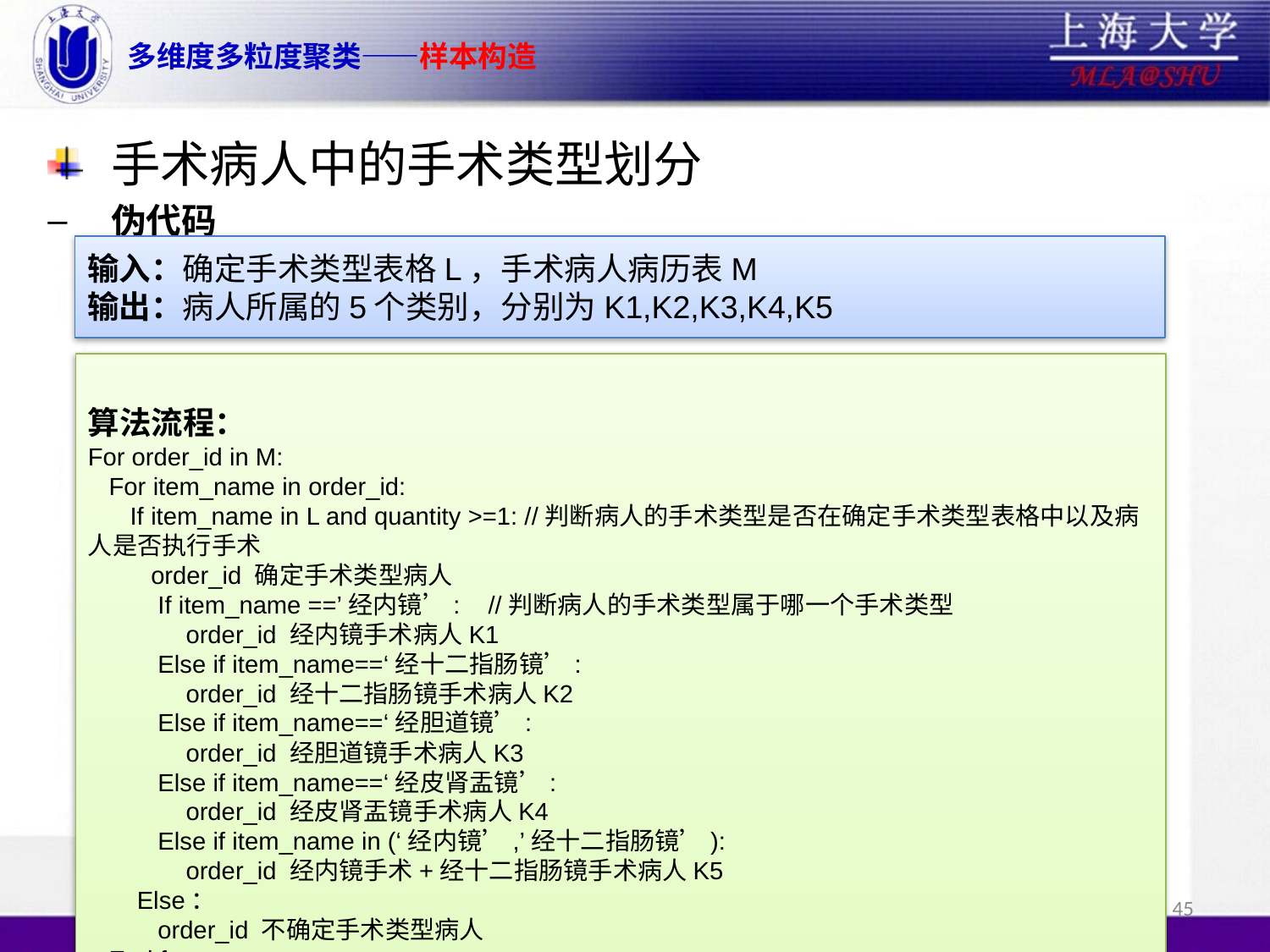

# 多维度多粒度聚类——样本构造
手术病人中的手术类型划分
伪代码
输入：确定手术类型表格L，手术病人病历表M
输出：病人所属的5个类别，分别为K1,K2,K3,K4,K5

算法流程：
For order_id in M:
   For item_name in order_id:
      If item_name in L and quantity >=1: //判断病人的手术类型是否在确定手术类型表格中以及病人是否执行手术
         order_id 确定手术类型病人
          If item_name ==’经内镜’:    //判断病人的手术类型属于哪一个手术类型
              order_id 经内镜手术病人K1
          Else if item_name==‘经十二指肠镜’:
              order_id 经十二指肠镜手术病人K2
          Else if item_name==‘经胆道镜’:
              order_id 经胆道镜手术病人K3
          Else if item_name==‘经皮肾盂镜’:
              order_id 经皮肾盂镜手术病人K4
          Else if item_name in (‘经内镜’,’经十二指肠镜’):
              order_id 经内镜手术+经十二指肠镜手术病人K5
       Else：
          order_id 不确定手术类型病人
   End for
End for

45